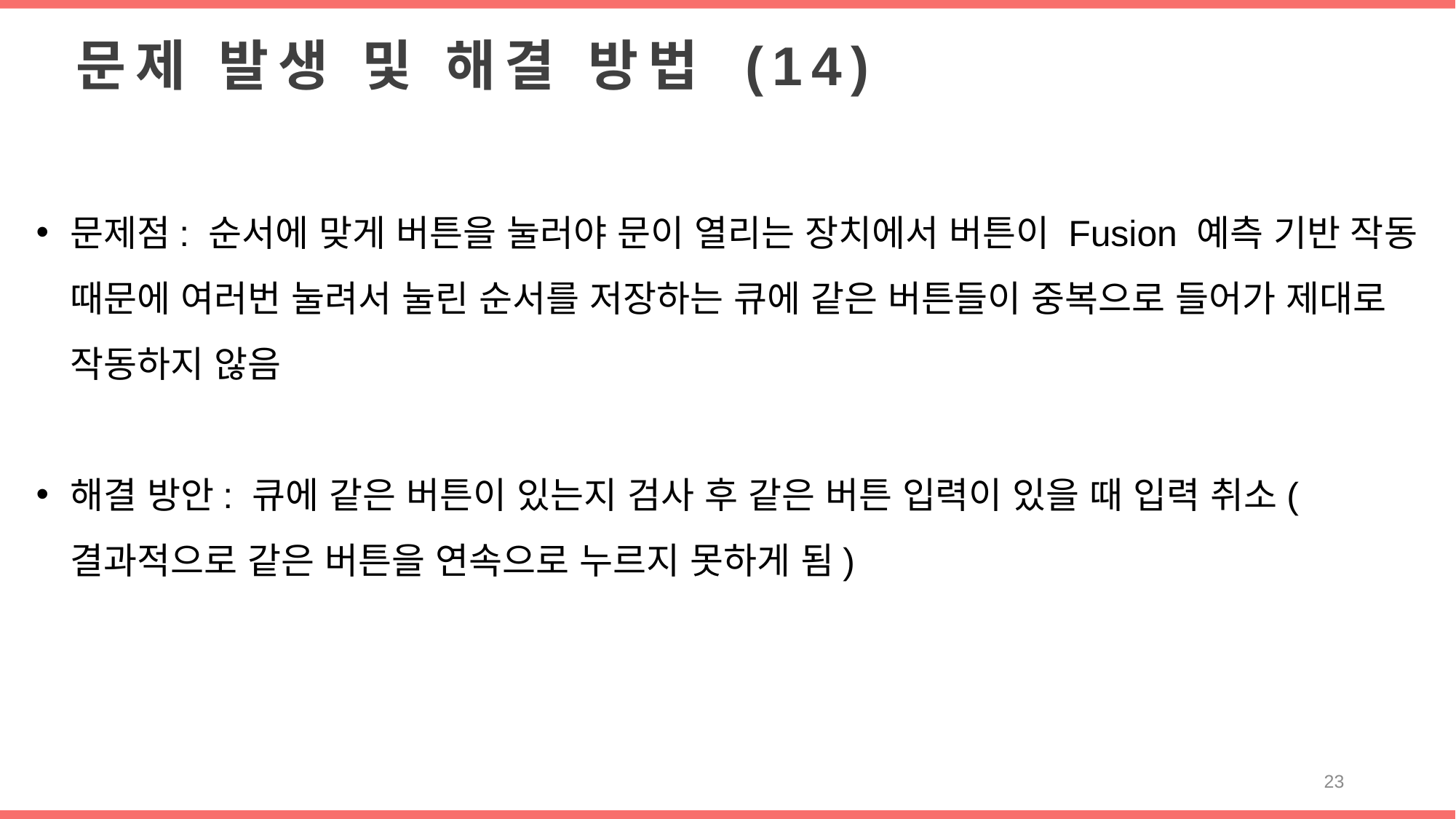

문제 발생 및 해결 방법 (14)
문제점: 순서에 맞게 버튼을 눌러야 문이 열리는 장치에서 버튼이 Fusion 예측 기반 작동 때문에 여러번 눌려서 눌린 순서를 저장하는 큐에 같은 버튼들이 중복으로 들어가 제대로 작동하지 않음

해결 방안: 큐에 같은 버튼이 있는지 검사 후 같은 버튼 입력이 있을 때 입력 취소(결과적으로 같은 버튼을 연속으로 누르지 못하게 됨)
23